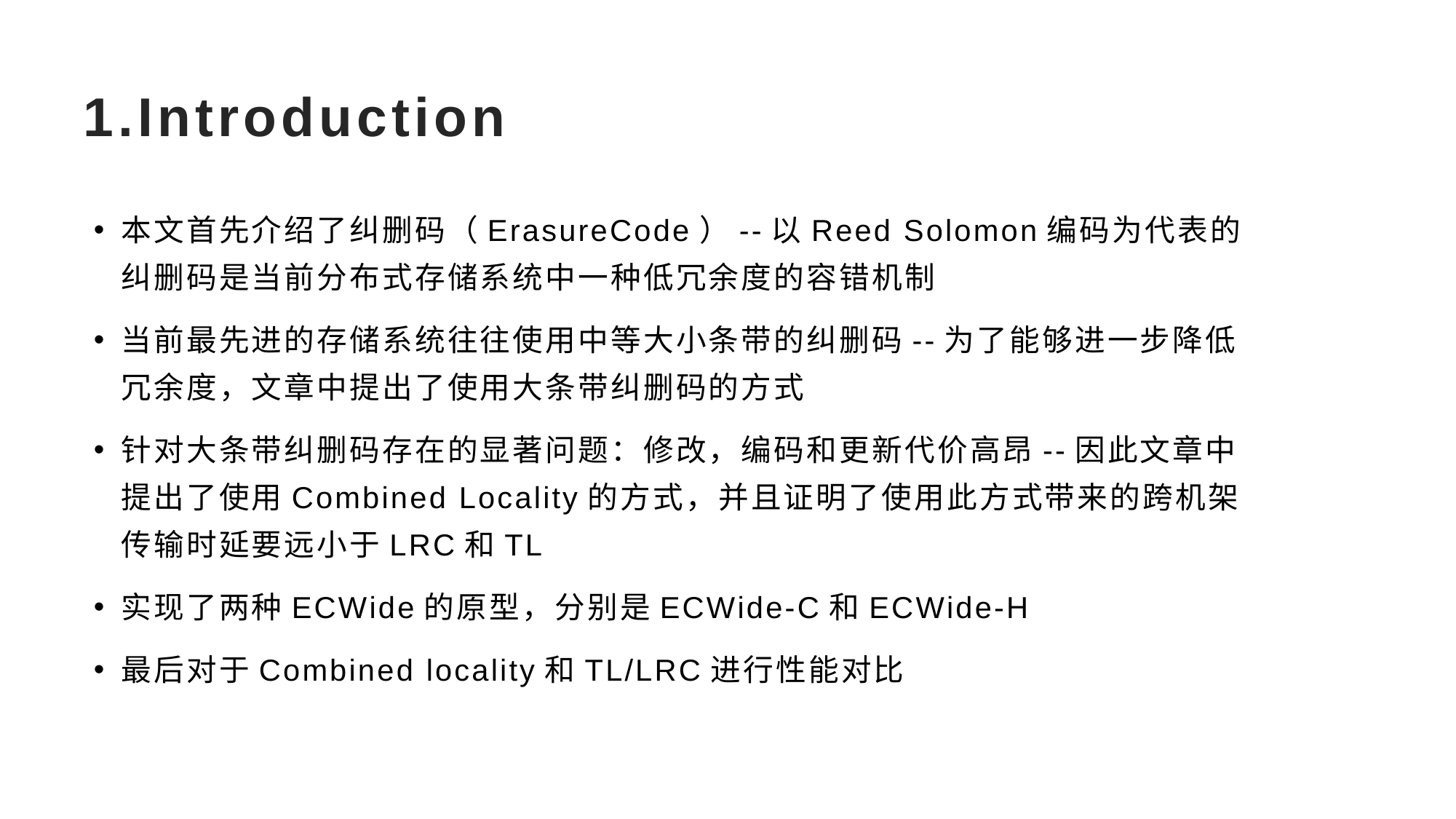

# 1.Introduction
本文首先介绍了纠删码（ErasureCode）--以Reed Solomon编码为代表的纠删码是当前分布式存储系统中一种低冗余度的容错机制
当前最先进的存储系统往往使用中等大小条带的纠删码--为了能够进一步降低冗余度，文章中提出了使用大条带纠删码的方式
针对大条带纠删码存在的显著问题：修改，编码和更新代价高昂--因此文章中提出了使用Combined Locality的方式，并且证明了使用此方式带来的跨机架传输时延要远小于LRC和TL
实现了两种ECWide的原型，分别是ECWide-C和ECWide-H
最后对于Combined locality和TL/LRC进行性能对比